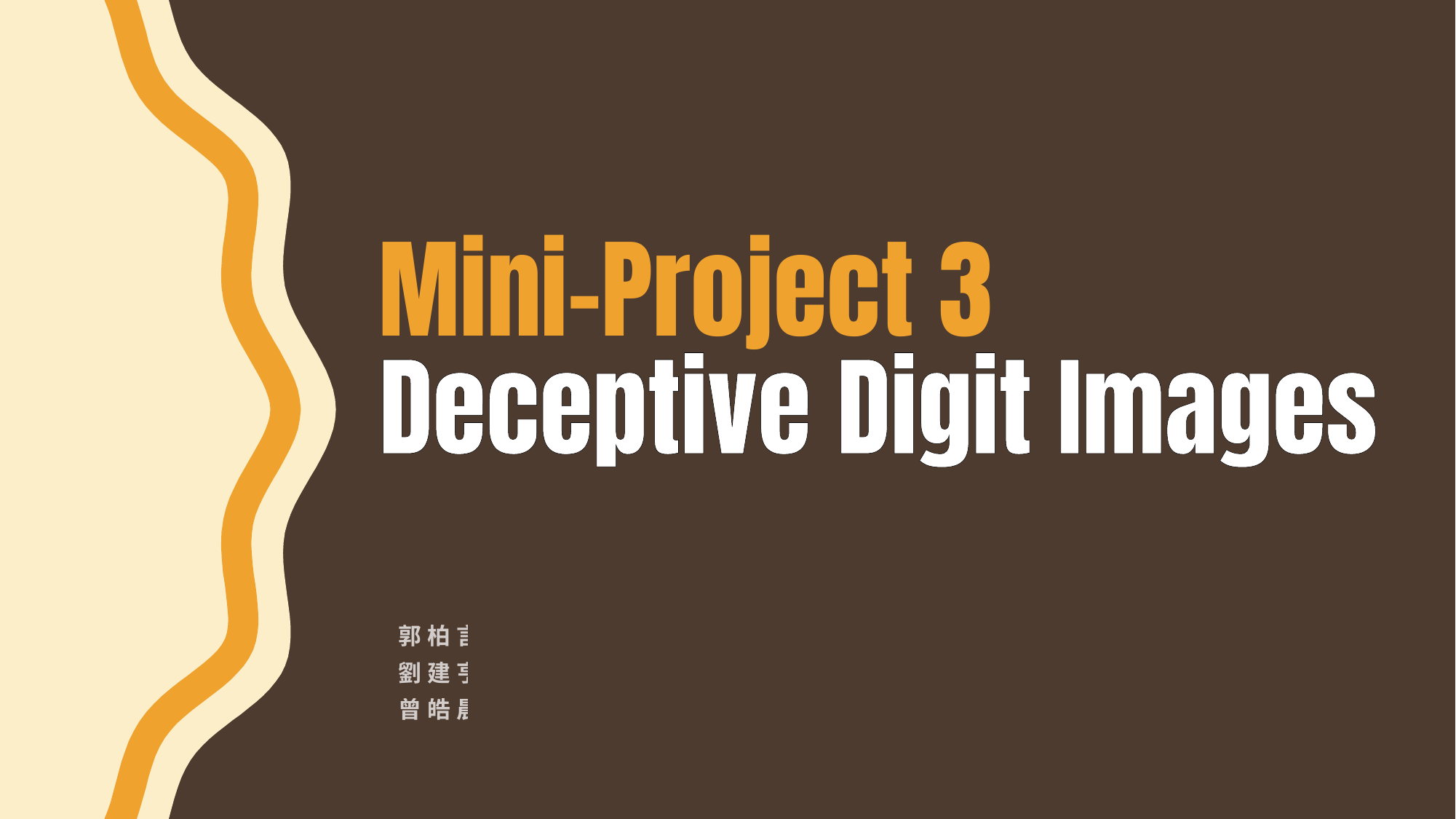

# Mini-Project 3 Deceptive Digit Images

郭柏言
劉建亨
曾皓晨